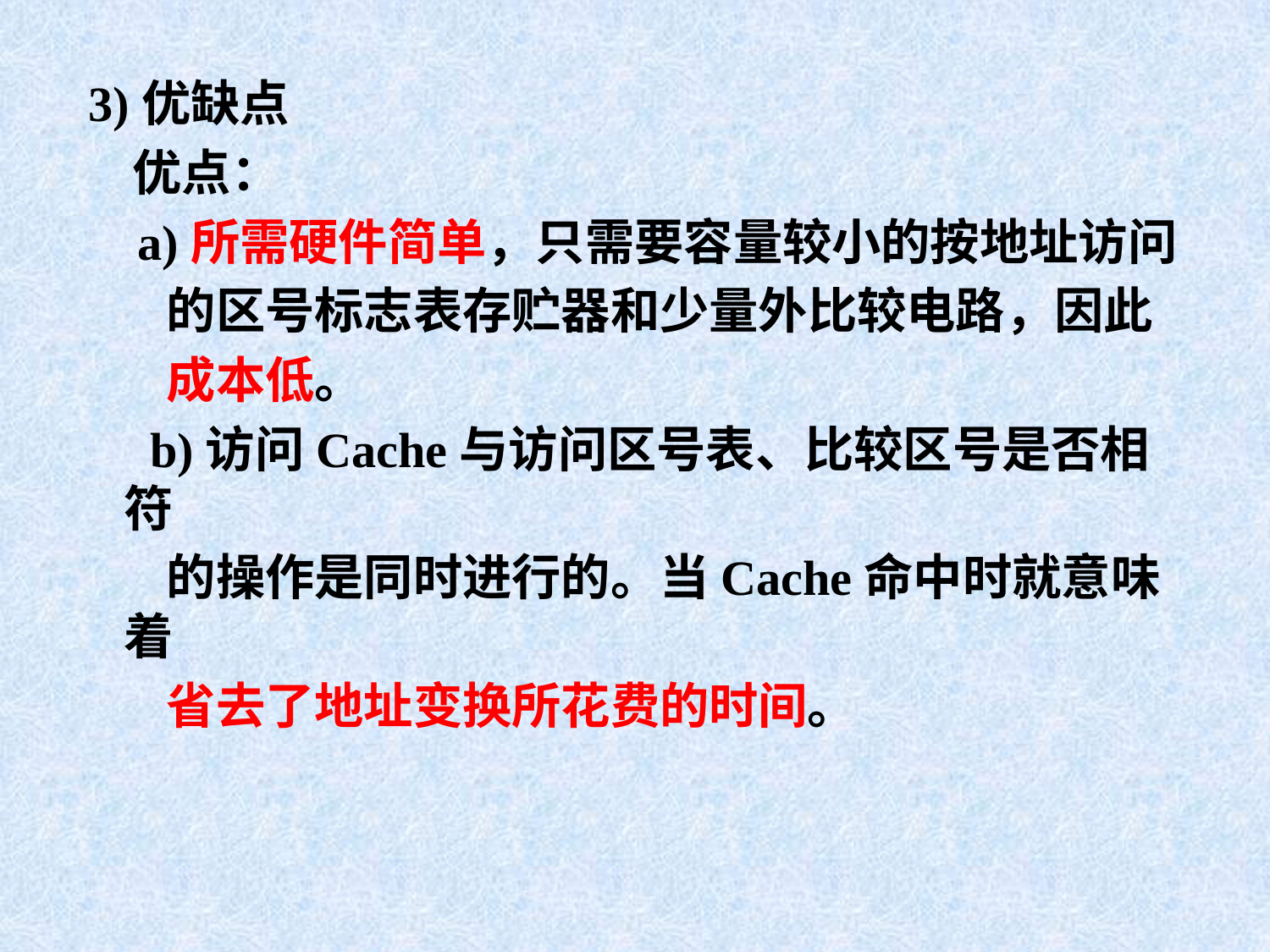

3)优缺点
    优点：
     a)所需硬件简单，只需要容量较小的按地址访问
       的区号标志表存贮器和少量外比较电路，因此
       成本低。
      b)访问Cache与访问区号表、比较区号是否相符
       的操作是同时进行的。当Cache命中时就意味着
       省去了地址变换所花费的时间。